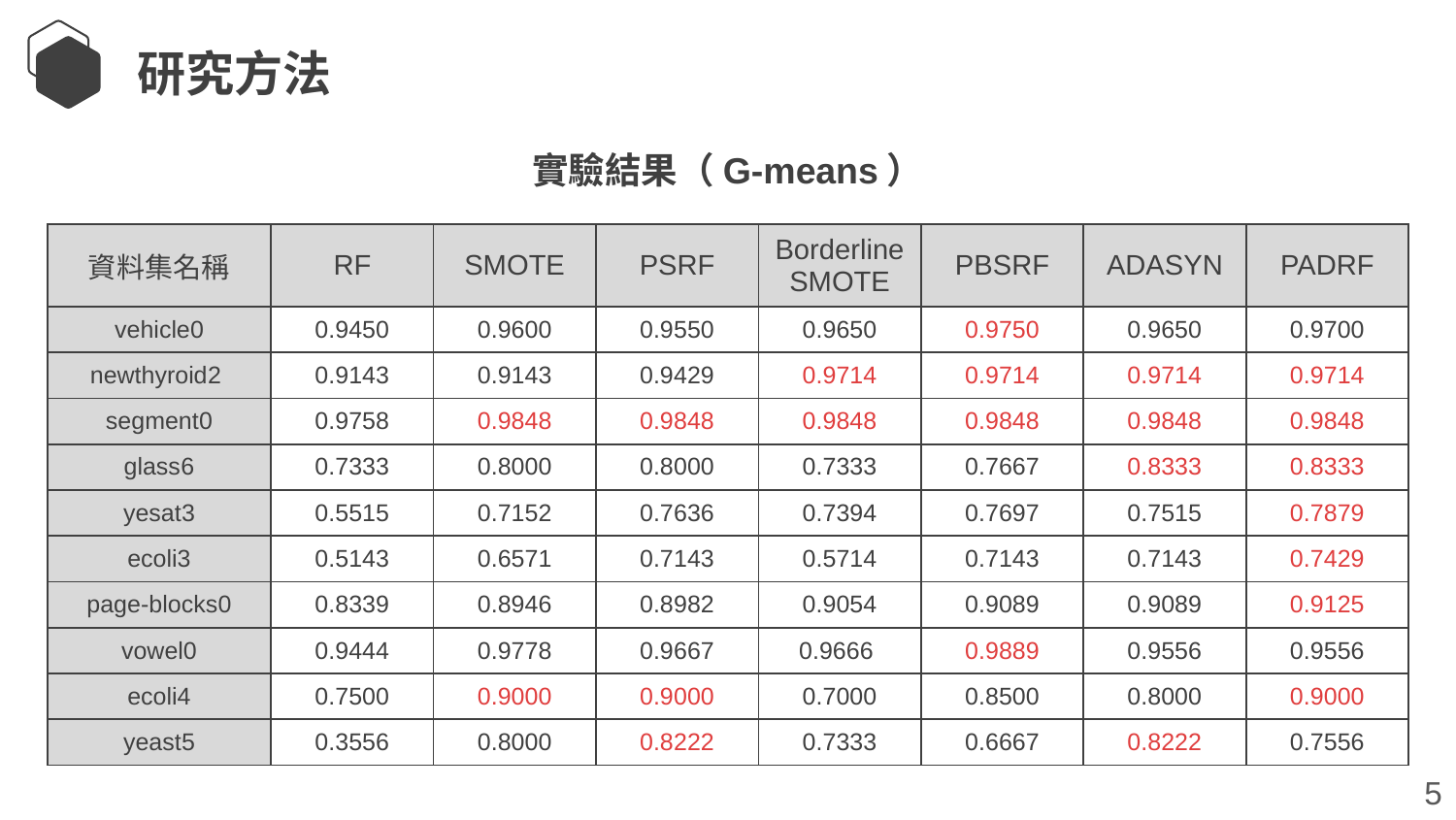

研究方法
實驗結果（G-means）
| 資料集名稱 | RF | SMOTE | PSRF | Borderline SMOTE | PBSRF | ADASYN | PADRF |
| --- | --- | --- | --- | --- | --- | --- | --- |
| vehicle0 | 0.9450 | 0.9600 | 0.9550 | 0.9650 | 0.9750 | 0.9650 | 0.9700 |
| newthyroid2 | 0.9143 | 0.9143 | 0.9429 | 0.9714 | 0.9714 | 0.9714 | 0.9714 |
| segment0 | 0.9758 | 0.9848 | 0.9848 | 0.9848 | 0.9848 | 0.9848 | 0.9848 |
| glass6 | 0.7333 | 0.8000 | 0.8000 | 0.7333 | 0.7667 | 0.8333 | 0.8333 |
| yesat3 | 0.5515 | 0.7152 | 0.7636 | 0.7394 | 0.7697 | 0.7515 | 0.7879 |
| ecoli3 | 0.5143 | 0.6571 | 0.7143 | 0.5714 | 0.7143 | 0.7143 | 0.7429 |
| page-blocks0 | 0.8339 | 0.8946 | 0.8982 | 0.9054 | 0.9089 | 0.9089 | 0.9125 |
| vowel0 | 0.9444 | 0.9778 | 0.9667 | 0.9666 | 0.9889 | 0.9556 | 0.9556 |
| ecoli4 | 0.7500 | 0.9000 | 0.9000 | 0.7000 | 0.8500 | 0.8000 | 0.9000 |
| yeast5 | 0.3556 | 0.8000 | 0.8222 | 0.7333 | 0.6667 | 0.8222 | 0.7556 |
5